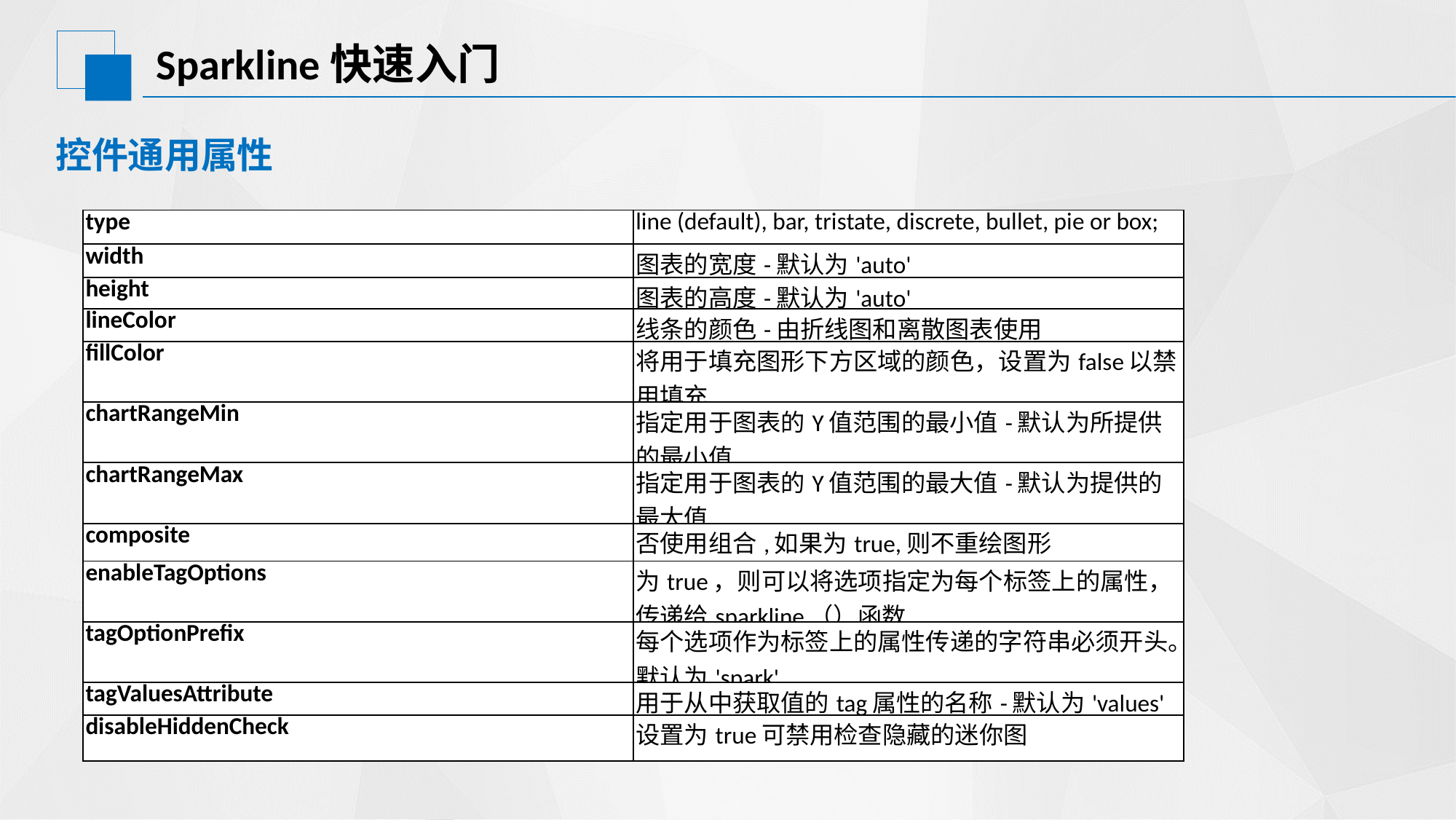

# Sparkline快速入门
控件通用属性
| type | line (default), bar, tristate, discrete, bullet, pie or box; |
| --- | --- |
| width | 图表的宽度-默认为'auto' |
| height | 图表的高度-默认为'auto' |
| lineColor | 线条的颜色-由折线图和离散图表使用 |
| fillColor | 将用于填充图形下方区域的颜色，设置为false以禁用填充 |
| chartRangeMin | 指定用于图表的Y值范围的最小值-默认为所提供的最小值 |
| chartRangeMax | 指定用于图表的Y值范围的最大值-默认为提供的最大值 |
| composite | 否使用组合,如果为true,则不重绘图形 |
| enableTagOptions | 为true，则可以将选项指定为每个标签上的属性，传递给sparkline（）函数 |
| tagOptionPrefix | 每个选项作为标签上的属性传递的字符串必须开头。默认为'spark' |
| tagValuesAttribute | 用于从中获取值的tag属性的名称-默认为'values' |
| disableHiddenCheck | 设置为true可禁用检查隐藏的迷你图 |